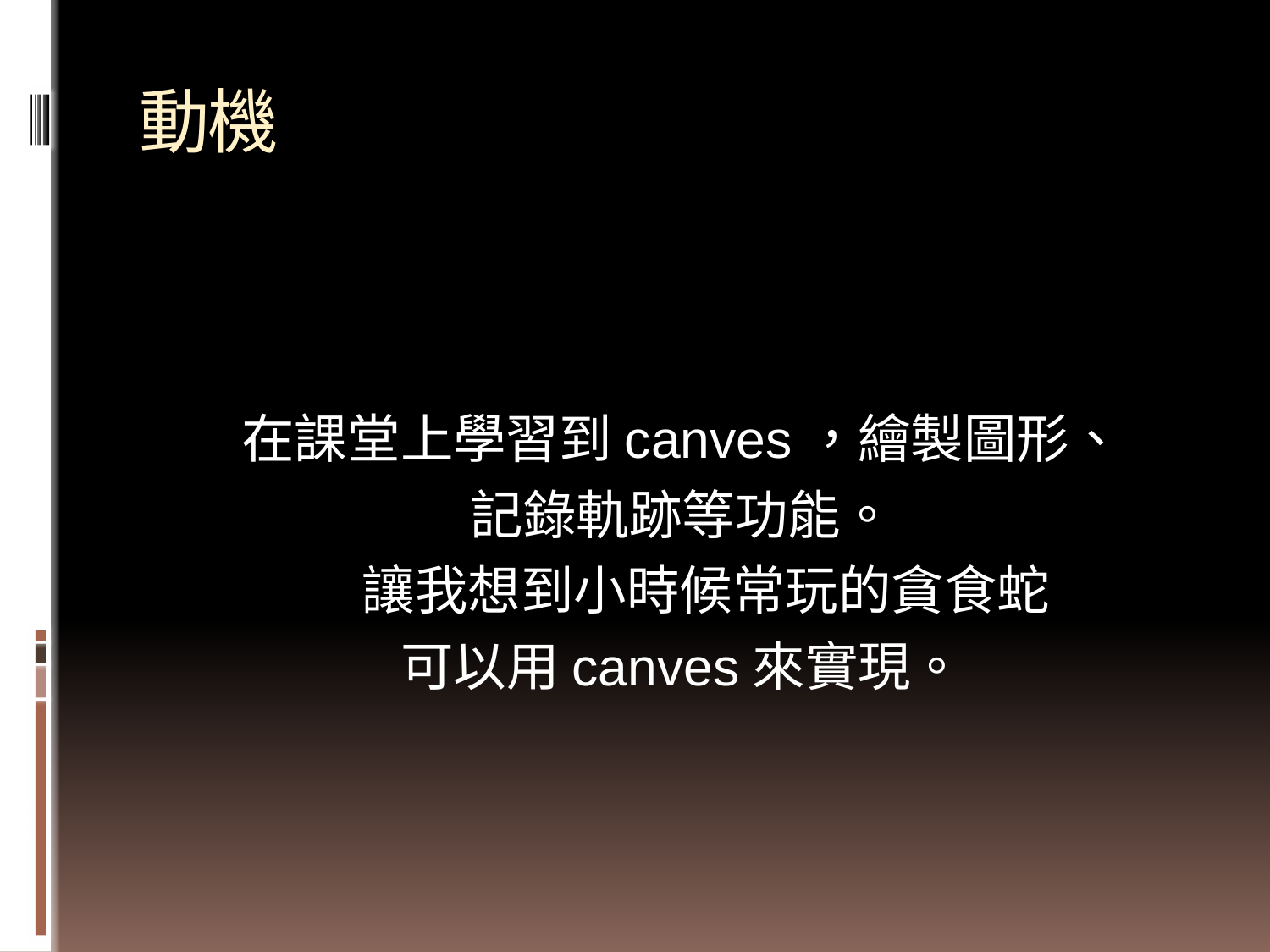

# 動機

在課堂上學習到canves，繪製圖形、
記錄軌跡等功能。
	讓我想到小時候常玩的貪食蛇
可以用canves來實現。